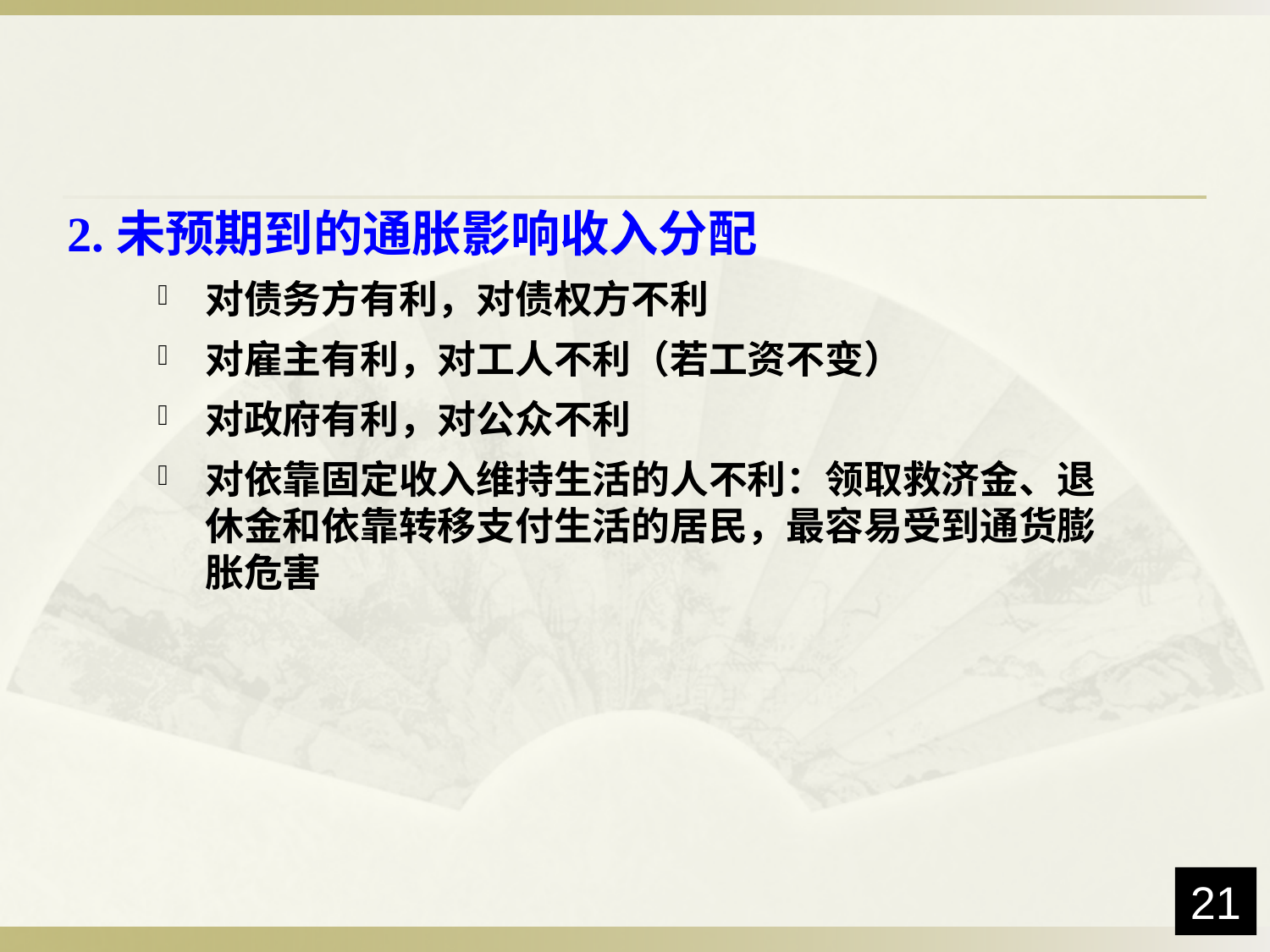

2.未预期到的通胀影响收入分配
对债务方有利，对债权方不利
对雇主有利，对工人不利（若工资不变）
对政府有利，对公众不利
对依靠固定收入维持生活的人不利：领取救济金、退休金和依靠转移支付生活的居民，最容易受到通货膨胀危害
21